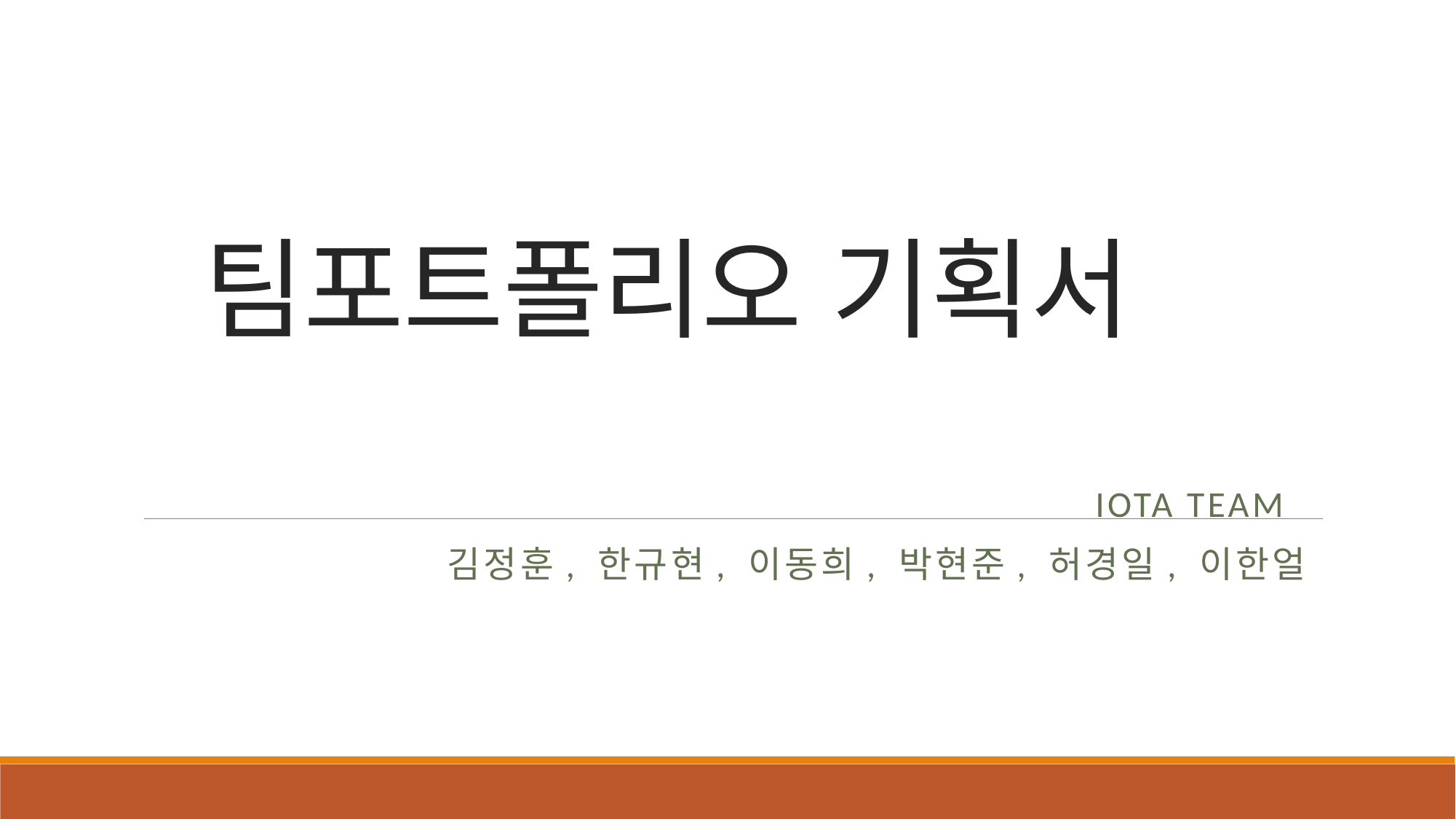

# 팀포트폴리오 기획서
IOTA team
김정훈, 한규현, 이동희, 박현준, 허경일, 이한얼